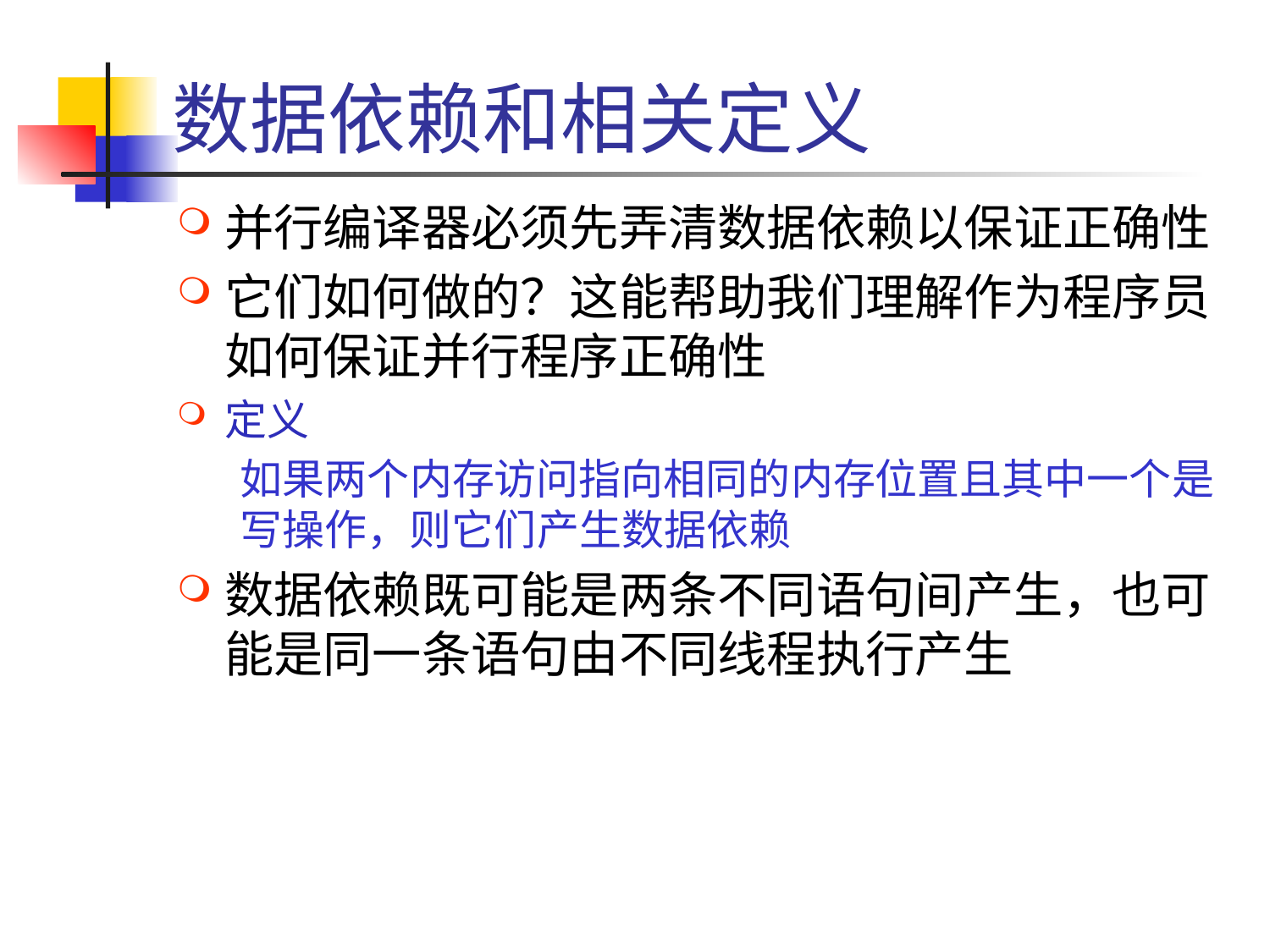

# 数据依赖和相关定义
并行编译器必须先弄清数据依赖以保证正确性
它们如何做的？这能帮助我们理解作为程序员如何保证并行程序正确性
定义
如果两个内存访问指向相同的内存位置且其中一个是写操作，则它们产生数据依赖
数据依赖既可能是两条不同语句间产生，也可能是同一条语句由不同线程执行产生